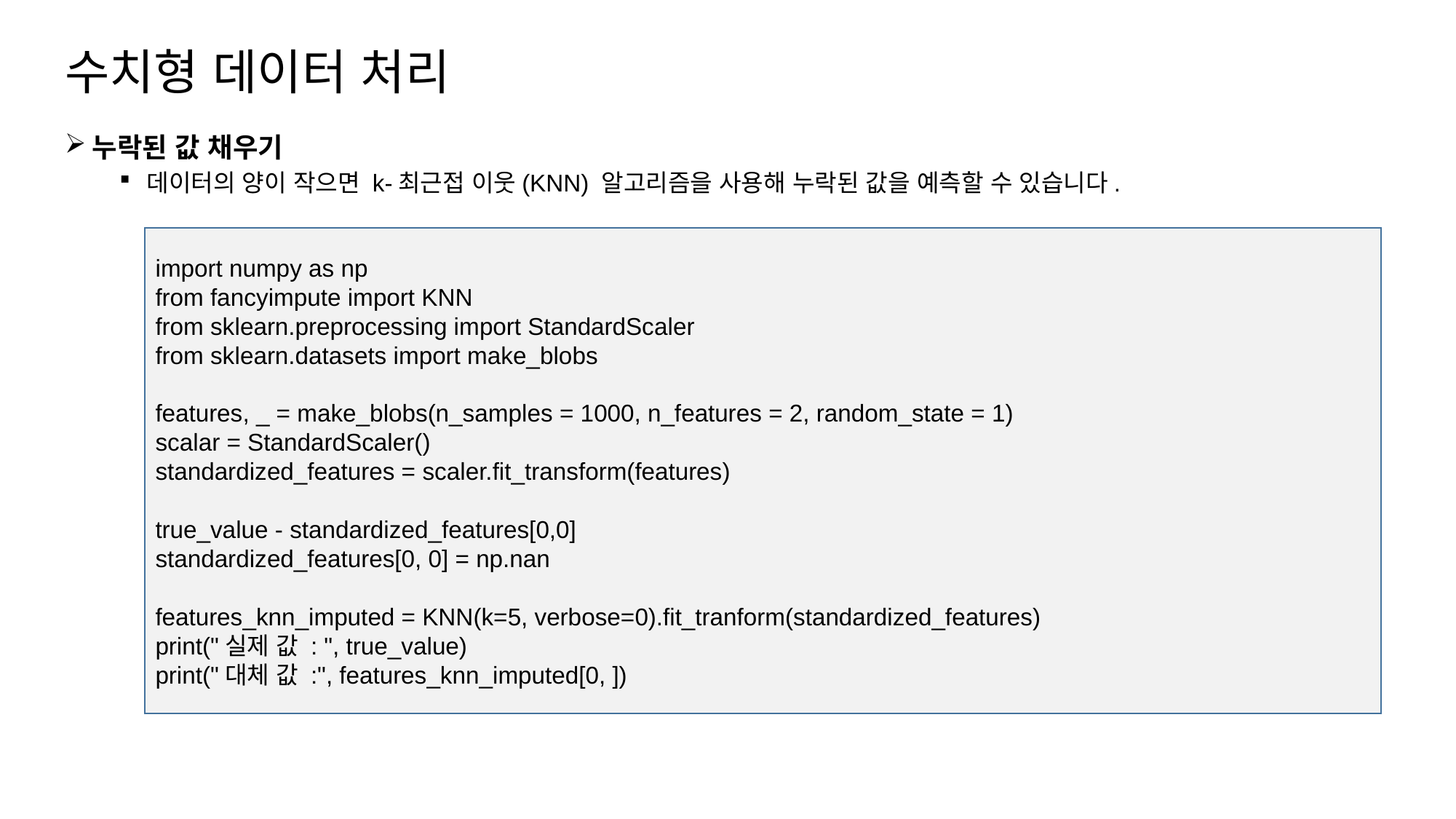

# 수치형 데이터 처리
누락된 값 채우기
데이터의 양이 작으면 k-최근접 이웃(KNN) 알고리즘을 사용해 누락된 값을 예측할 수 있습니다.
import numpy as np
from fancyimpute import KNN
from sklearn.preprocessing import StandardScaler
from sklearn.datasets import make_blobs

features, _ = make_blobs(n_samples = 1000, n_features = 2, random_state = 1)
scalar = StandardScaler()
standardized_features = scaler.fit_transform(features)

true_value - standardized_features[0,0]
standardized_features[0, 0] = np.nan

features_knn_imputed = KNN(k=5, verbose=0).fit_tranform(standardized_features)
print("실제 값 : ", true_value)
print("대체 값 :", features_knn_imputed[0, ])